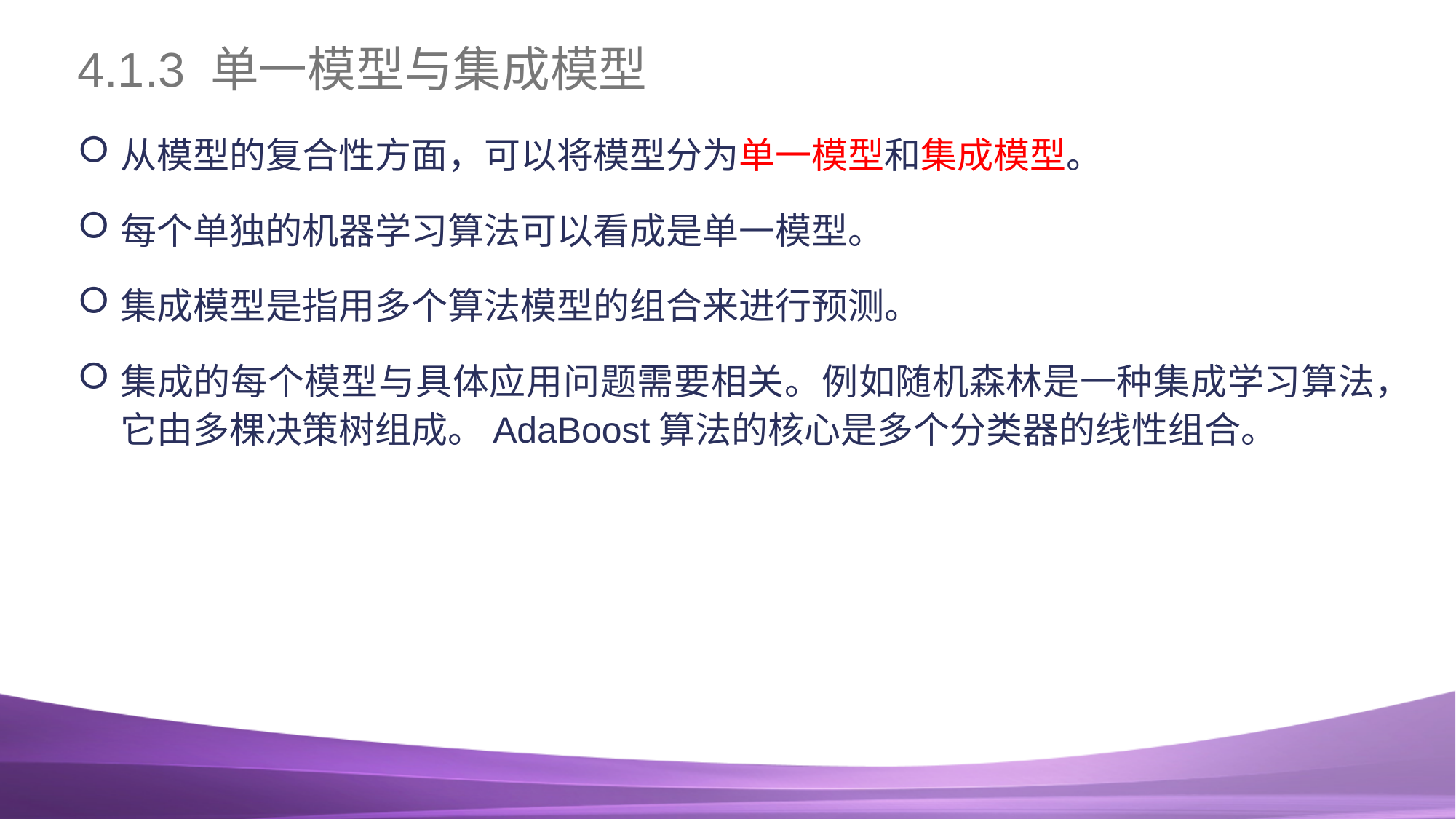

# 4.1.3 单一模型与集成模型
从模型的复合性方面，可以将模型分为单一模型和集成模型。
每个单独的机器学习算法可以看成是单一模型。
集成模型是指用多个算法模型的组合来进行预测。
集成的每个模型与具体应用问题需要相关。例如随机森林是一种集成学习算法，它由多棵决策树组成。AdaBoost算法的核心是多个分类器的线性组合。